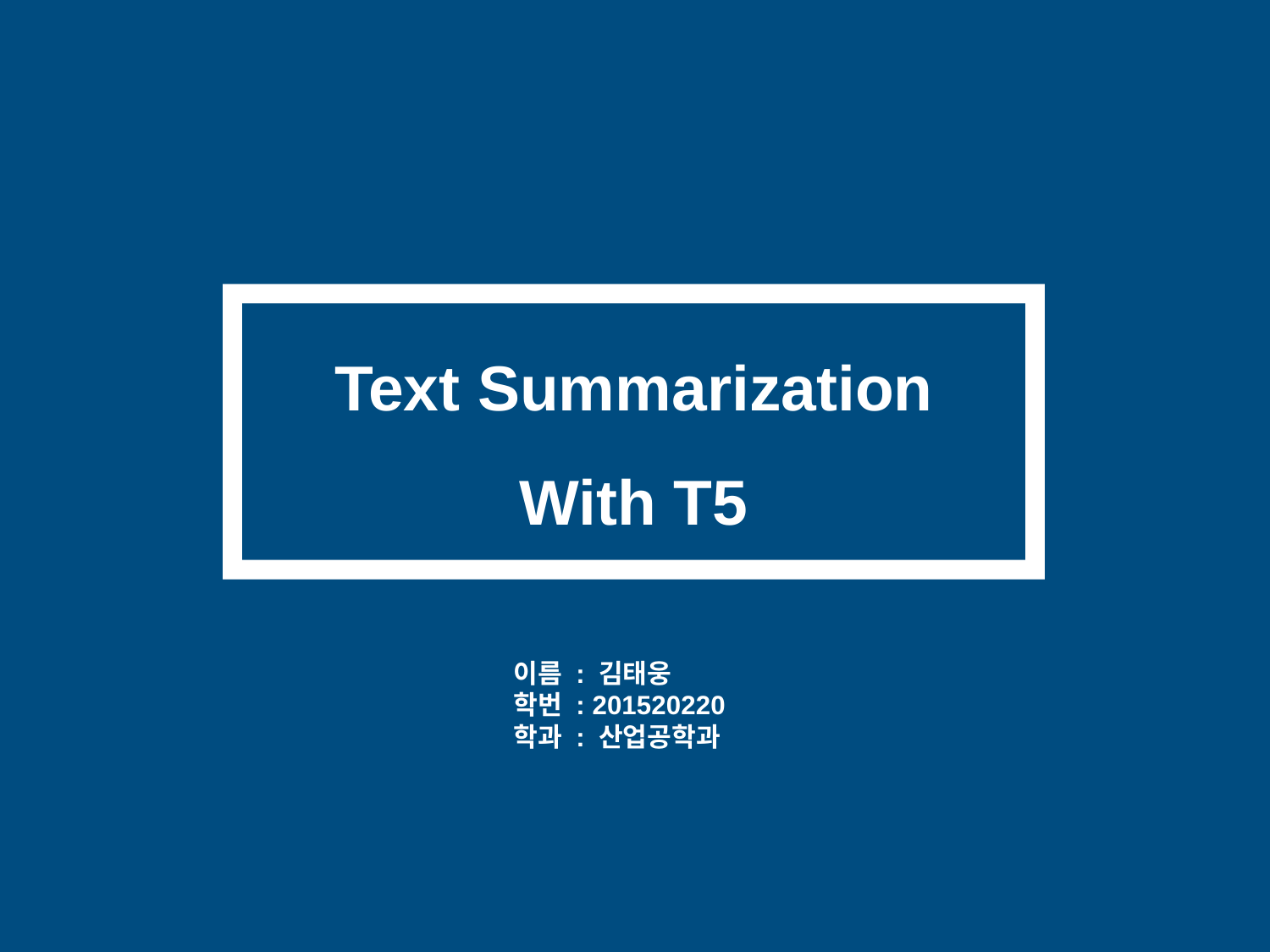

Text Summarization
With T5

이름 : 김태웅
학번 : 201520220
학과 : 산업공학과